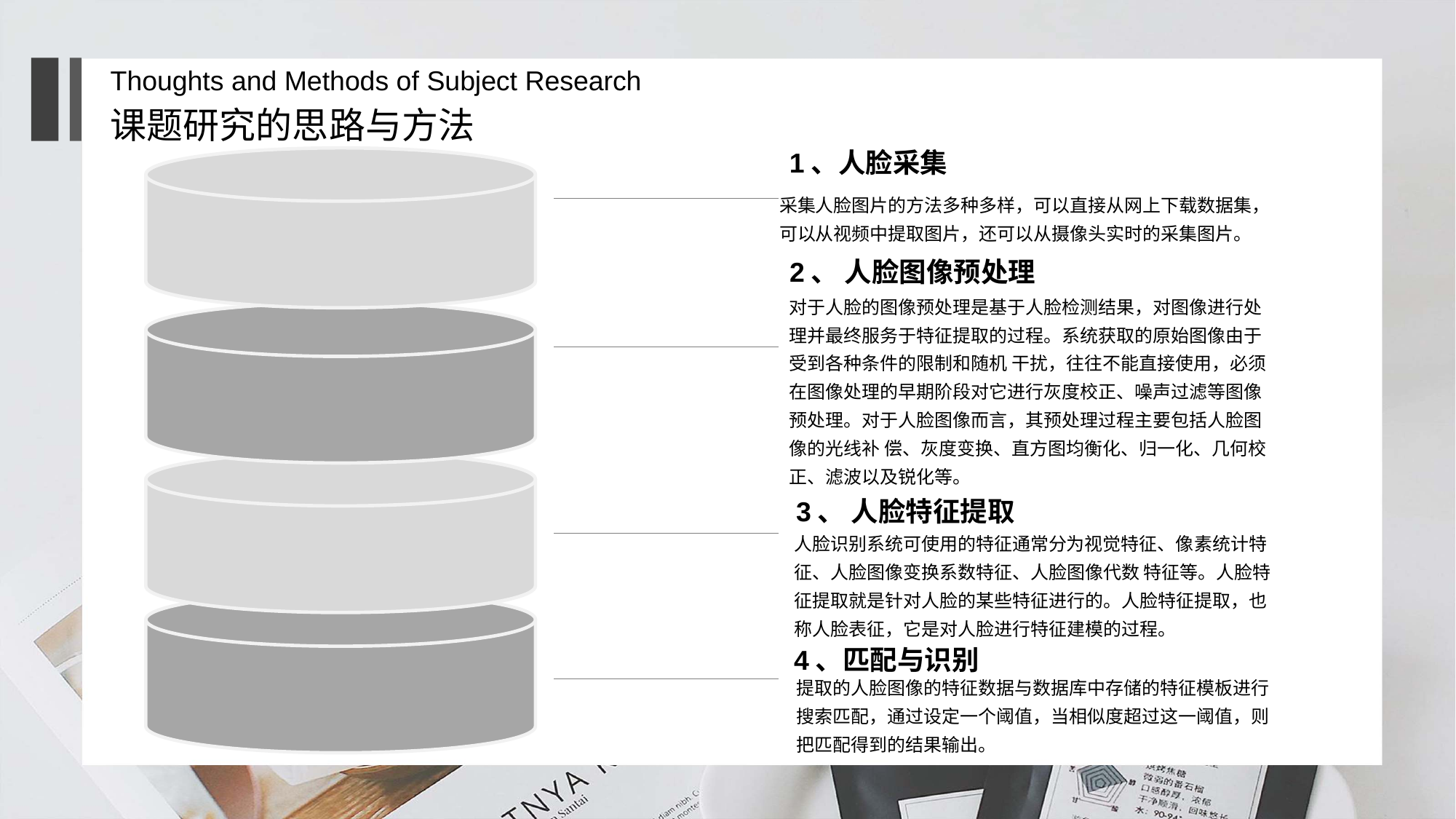

Thoughts and Methods of Subject Research
课题研究的思路与方法
1、人脸采集

采集人脸图片的方法多种多样，可以直接从网上下载数据集，可以从视频中提取图片，还可以从摄像头实时的采集图片。

2、 人脸图像预处理

对于人脸的图像预处理是基于人脸检测结果，对图像进行处理并最终服务于特征提取的过程。系统获取的原始图像由于受到各种条件的限制和随机 干扰，往往不能直接使用，必须在图像处理的早期阶段对它进行灰度校正、噪声过滤等图像预处理。对于人脸图像而言，其预处理过程主要包括人脸图像的光线补 偿、灰度变换、直方图均衡化、归一化、几何校正、滤波以及锐化等。

3、 人脸特征提取

人脸识别系统可使用的特征通常分为视觉特征、像素统计特征、人脸图像变换系数特征、人脸图像代数 特征等。人脸特征提取就是针对人脸的某些特征进行的。人脸特征提取，也称人脸表征，它是对人脸进行特征建模的过程。

4、匹配与识别

提取的人脸图像的特征数据与数据库中存储的特征模板进行搜索匹配，通过设定一个阈值，当相似度超过这一阈值，则把匹配得到的结果输出。